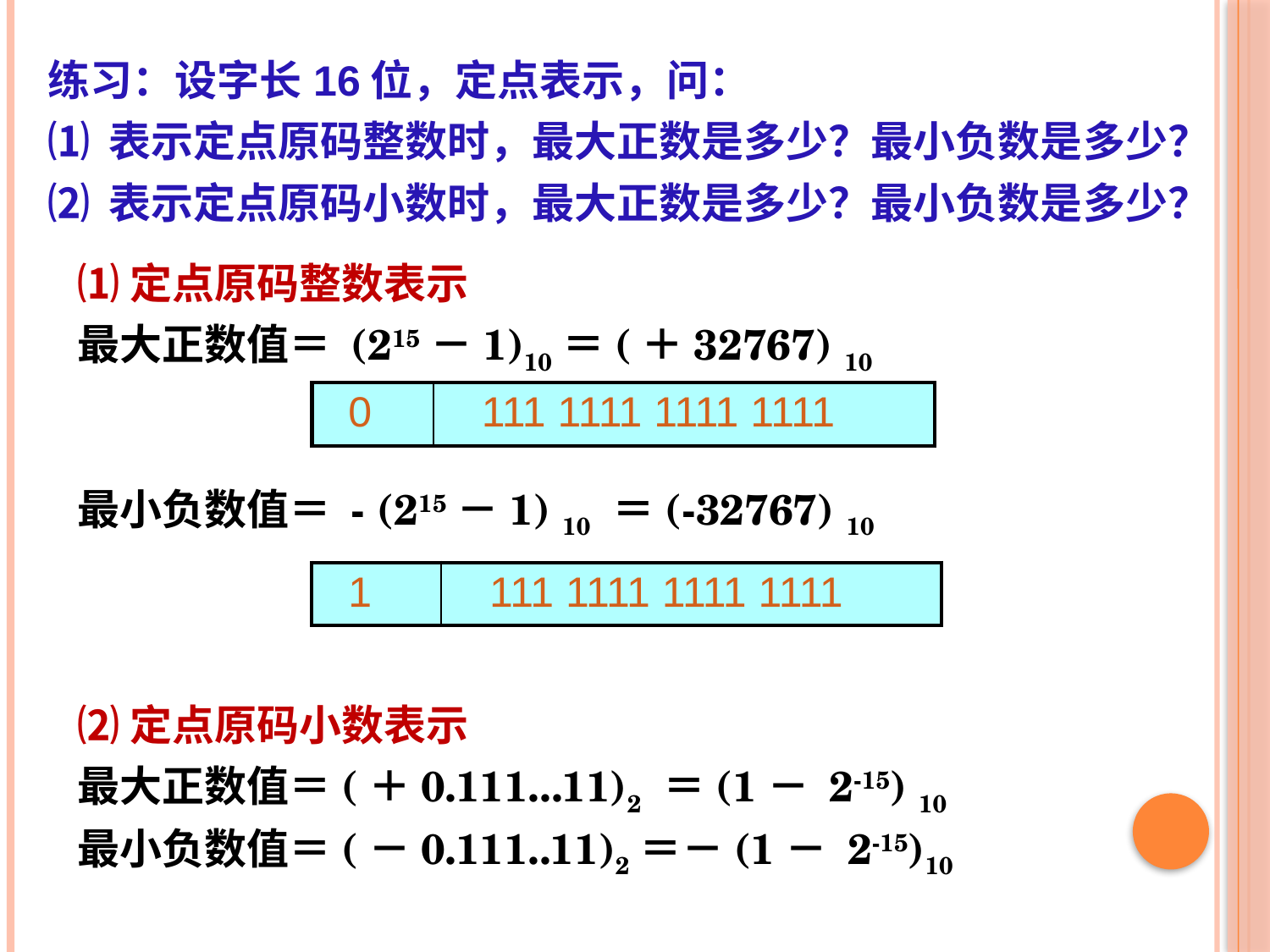

# 练习：设字长16位，定点表示，问： ⑴  表示定点原码整数时，最大正数是多少？最小负数是多少？ ⑵  表示定点原码小数时，最大正数是多少？最小负数是多少？
⑴定点原码整数表示
最大正数值＝ (215－1)10＝(＋32767) 10

最小负数值＝ - (215－1) 10 ＝(-32767) 10

⑵定点原码小数表示
最大正数值＝(＋0.111...11)2 ＝(1－ 2-15) 10
最小负数值＝(－0.111..11)2＝－(1－ 2-15)10
| 0 | 111 1111 1111 1111 |
| --- | --- |
| 1 | 111 1111 1111 1111 |
| --- | --- |